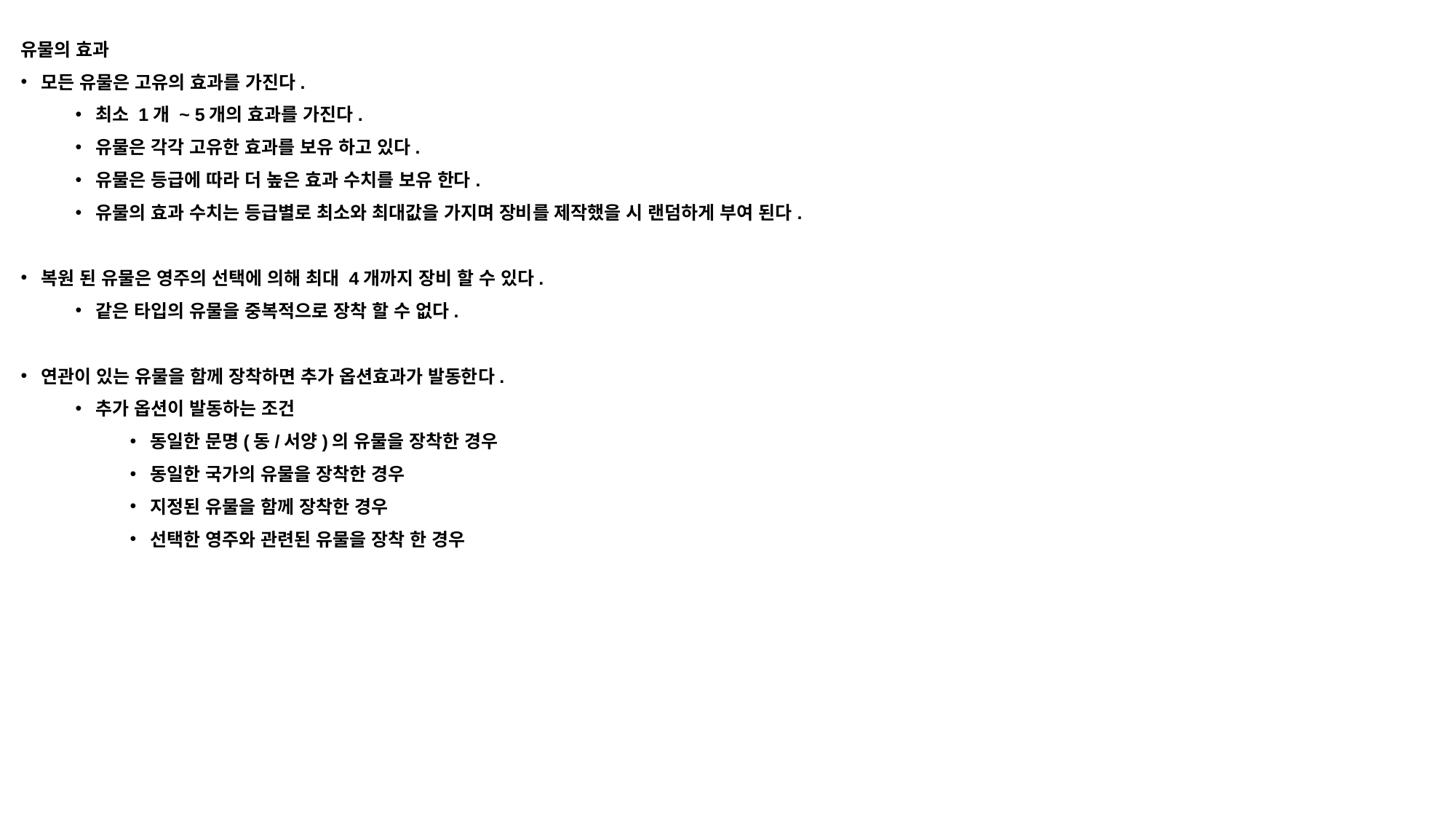

유물의 효과
모든 유물은 고유의 효과를 가진다.
최소 1개 ~ 5개의 효과를 가진다.
유물은 각각 고유한 효과를 보유 하고 있다.
유물은 등급에 따라 더 높은 효과 수치를 보유 한다.
유물의 효과 수치는 등급별로 최소와 최대값을 가지며 장비를 제작했을 시 랜덤하게 부여 된다.

복원 된 유물은 영주의 선택에 의해 최대 4개까지 장비 할 수 있다.
같은 타입의 유물을 중복적으로 장착 할 수 없다.

연관이 있는 유물을 함께 장착하면 추가 옵션효과가 발동한다.
추가 옵션이 발동하는 조건
동일한 문명(동/서양)의 유물을 장착한 경우
동일한 국가의 유물을 장착한 경우
지정된 유물을 함께 장착한 경우
선택한 영주와 관련된 유물을 장착 한 경우